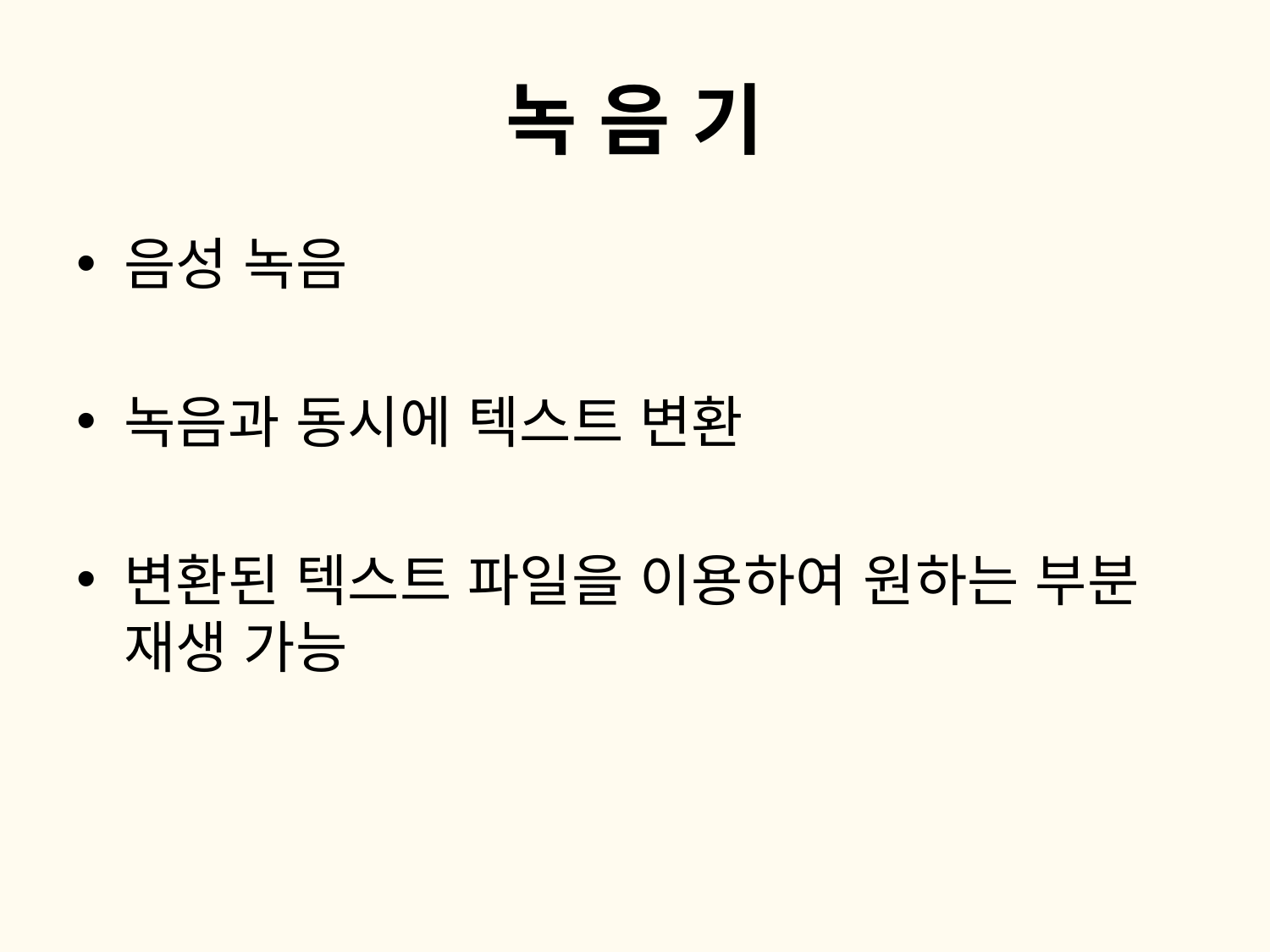

# 녹 음 기
음성 녹음

녹음과 동시에 텍스트 변환

변환된 텍스트 파일을 이용하여 원하는 부분 재생 가능